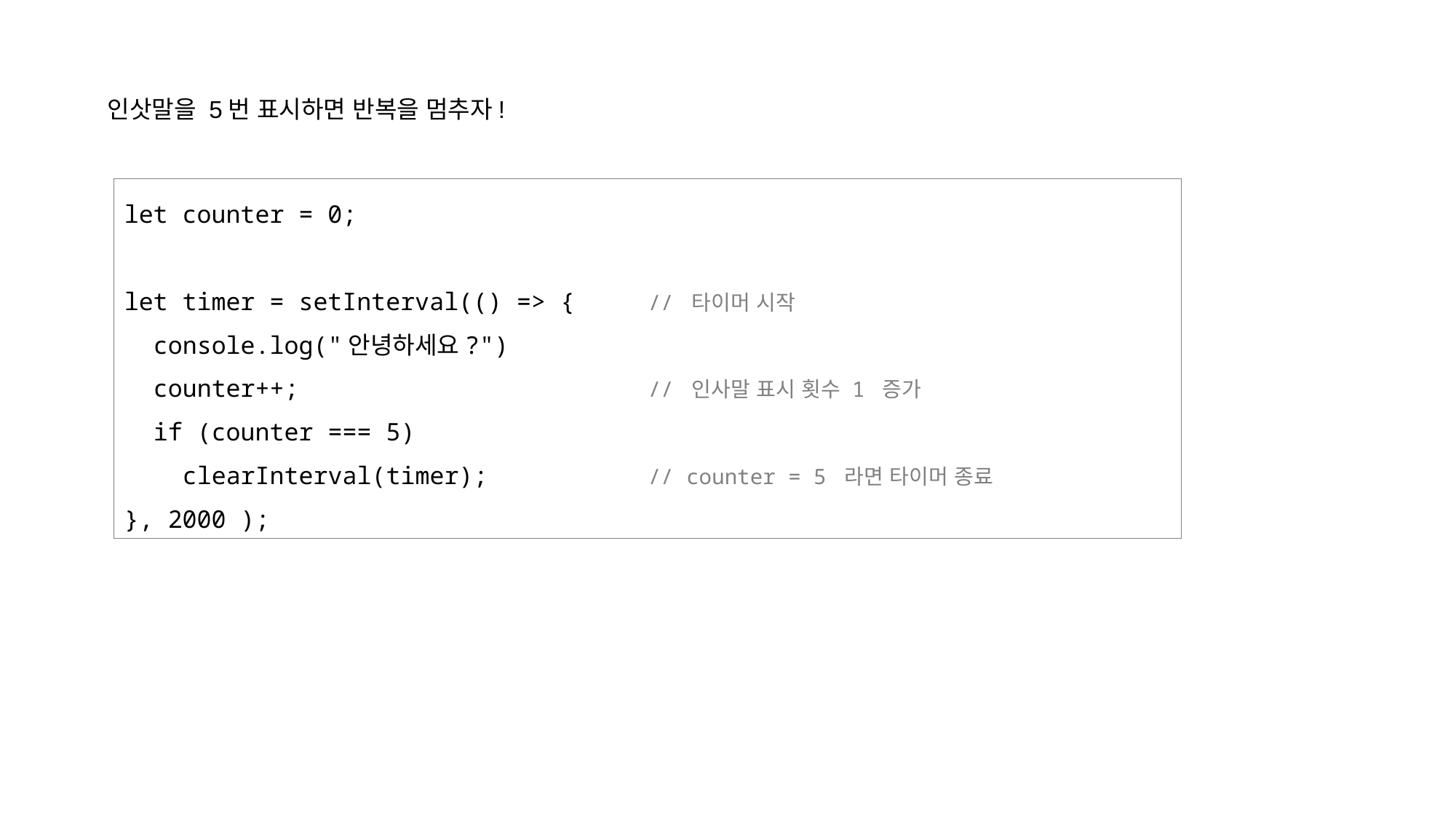

인삿말을 5번 표시하면 반복을 멈추자!
let counter = 0;

let timer = setInterval(() => {     // 타이머 시작
  console.log("안녕하세요?")
  counter++;                        // 인사말 표시 횟수 1 증가
  if (counter === 5)
    clearInterval(timer);           // counter = 5 라면 타이머 종료
}, 2000 );